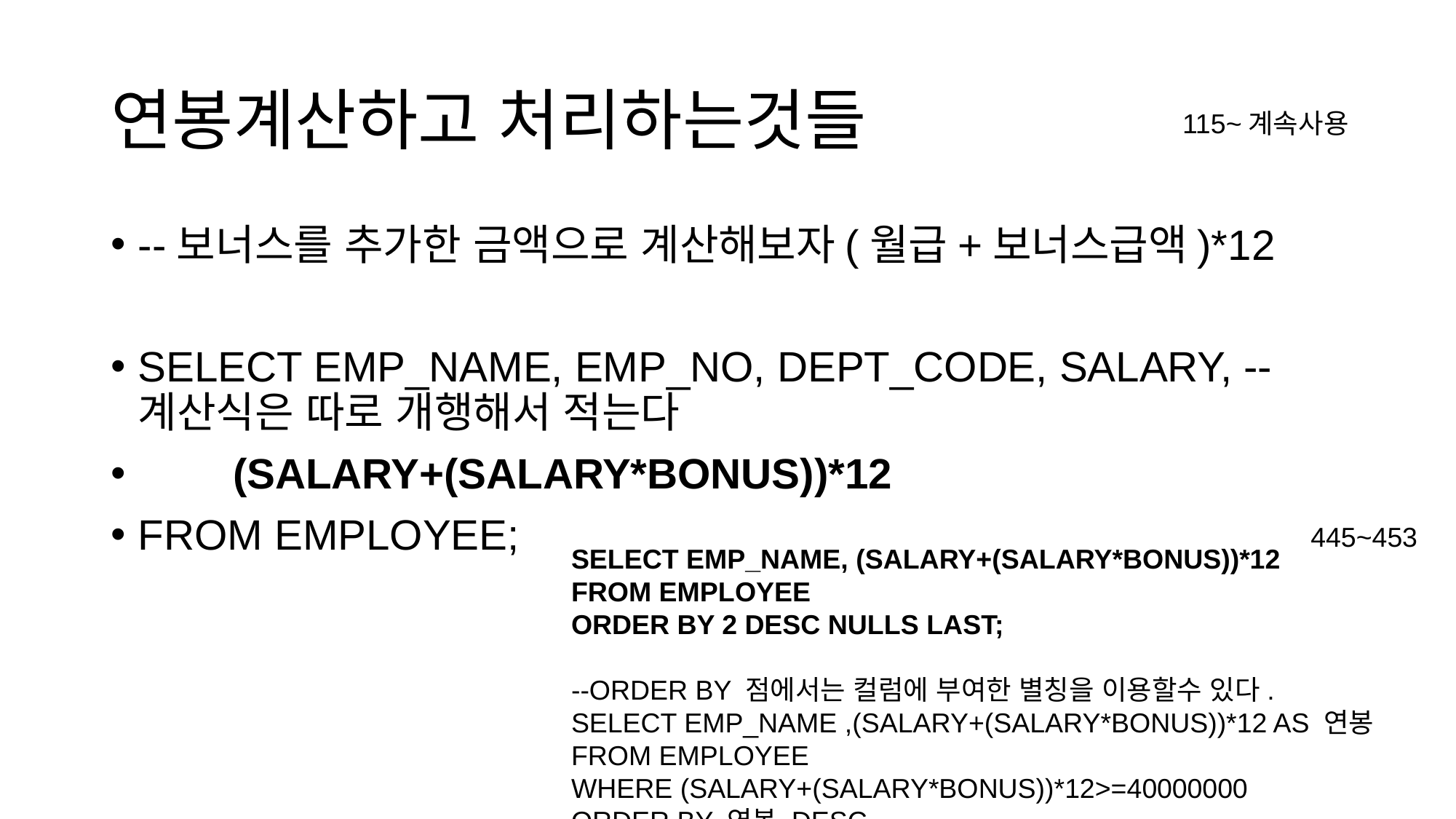

# 연봉계산하고 처리하는것들
115~계속사용
--보너스를 추가한 금액으로 계산해보자(월급+보너스급액)*12

SELECT EMP_NAME, EMP_NO, DEPT_CODE, SALARY, --계산식은 따로 개행해서 적는다
        (SALARY+(SALARY*BONUS))*12
FROM EMPLOYEE;
445~453
SELECT EMP_NAME, (SALARY+(SALARY*BONUS))*12
FROM EMPLOYEE
ORDER BY 2 DESC NULLS LAST;

--ORDER BY 점에서는 컬럼에 부여한 별칭을 이용할수 있다.
SELECT EMP_NAME ,(SALARY+(SALARY*BONUS))*12 AS 연봉
FROM EMPLOYEE
WHERE (SALARY+(SALARY*BONUS))*12>=40000000
ORDER BY 연봉 DESC